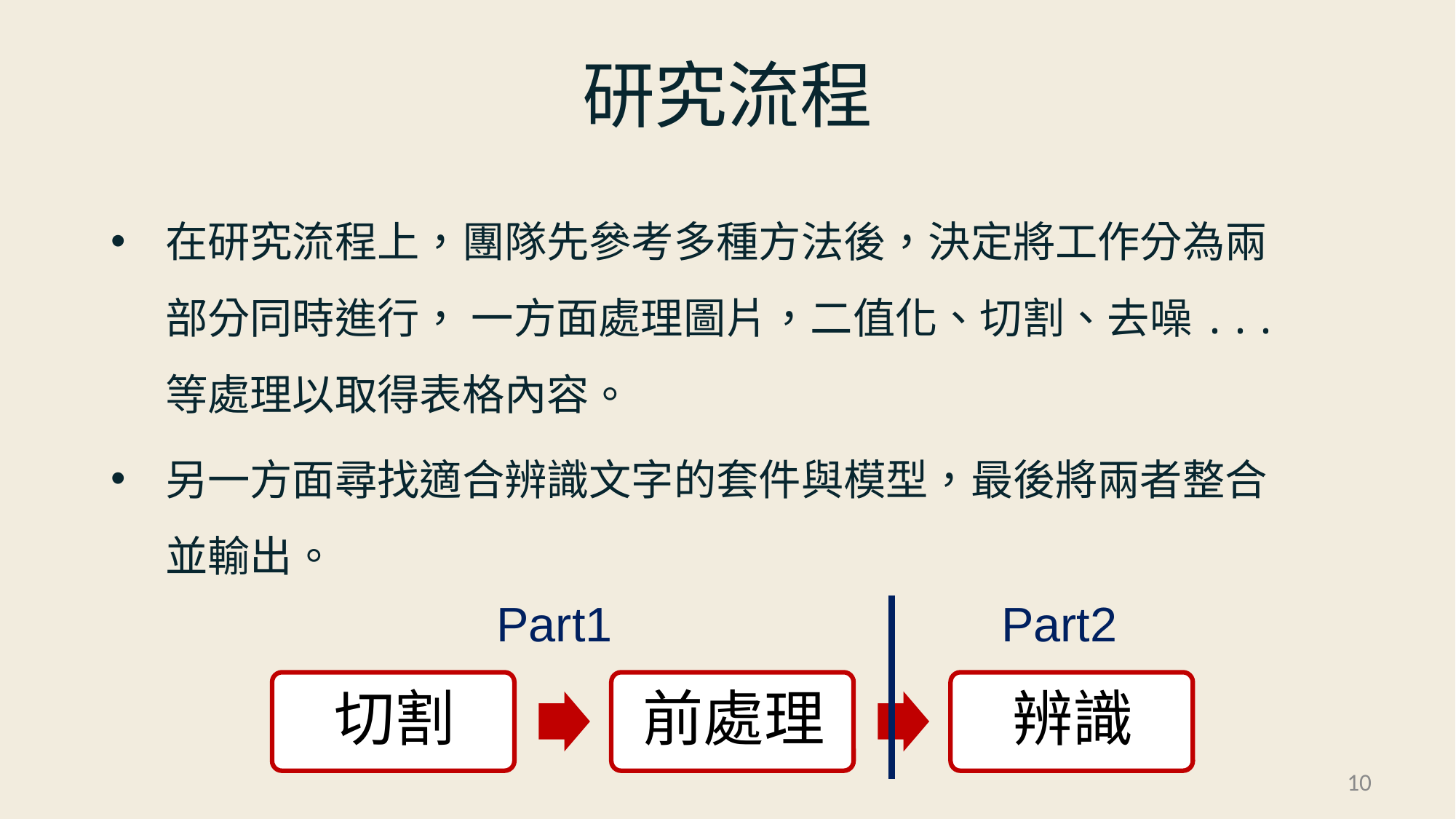

研究流程
在研究流程上，團隊先參考多種方法後，決定將工作分為兩部分同時進行， 一方面處理圖片，二值化、切割、去噪...等處理以取得表格內容。
另一方面尋找適合辨識文字的套件與模型，最後將兩者整合並輸出。

Part1                             Part2
切割

前處理

辨識
10